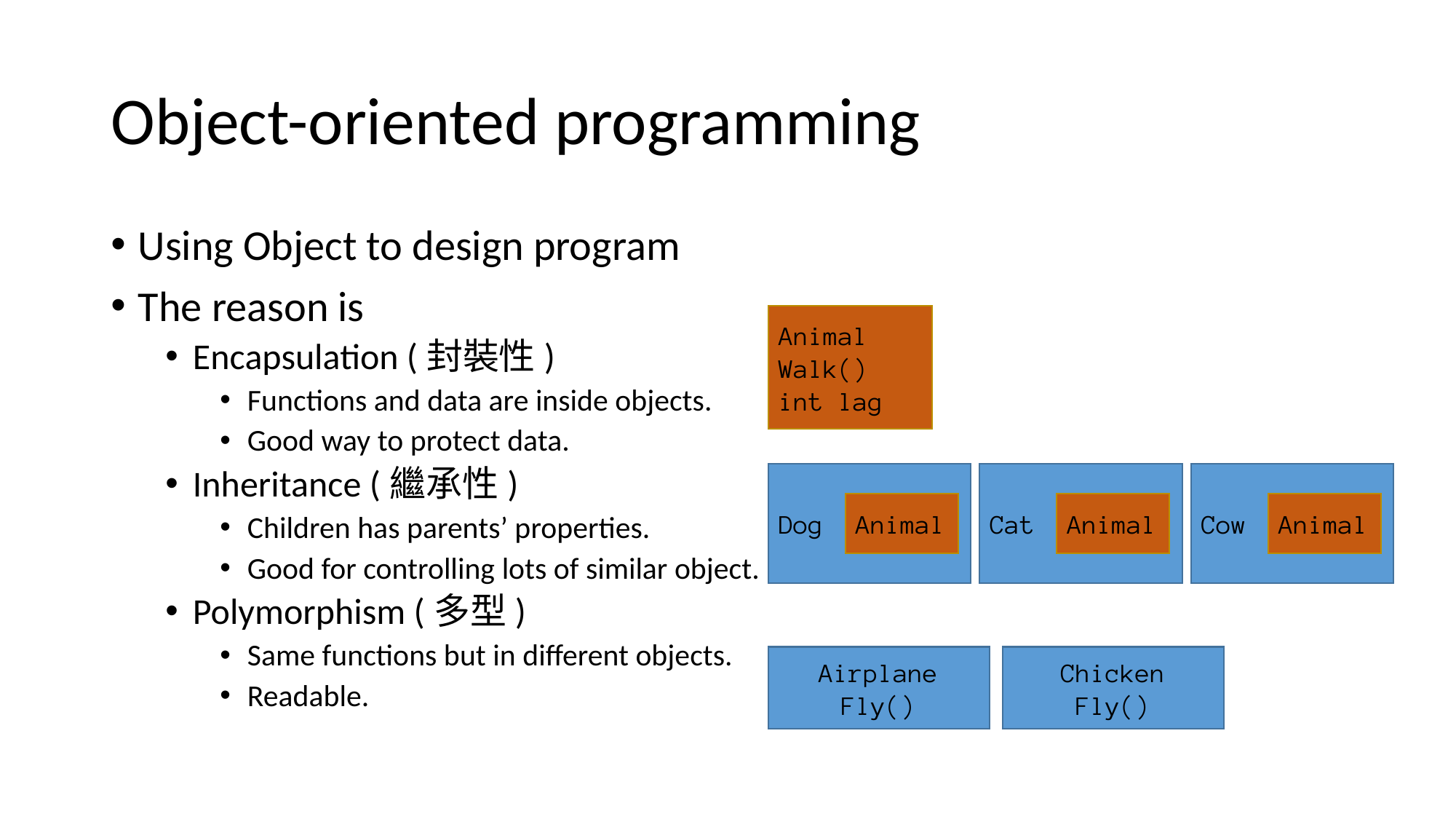

# Object-oriented programming
Using Object to design program
The reason is
Encapsulation (封裝性)
Functions and data are inside objects.
Good way to protect data.
Inheritance (繼承性)
Children has parents’ properties.
Good for controlling lots of similar object.
Polymorphism (多型)
Same functions but in different objects.
Readable.
Animal
Walk()
int lag
Cow
Animal
Cat
Animal
Dog
Animal
Airplane
Fly()
Chicken
Fly()